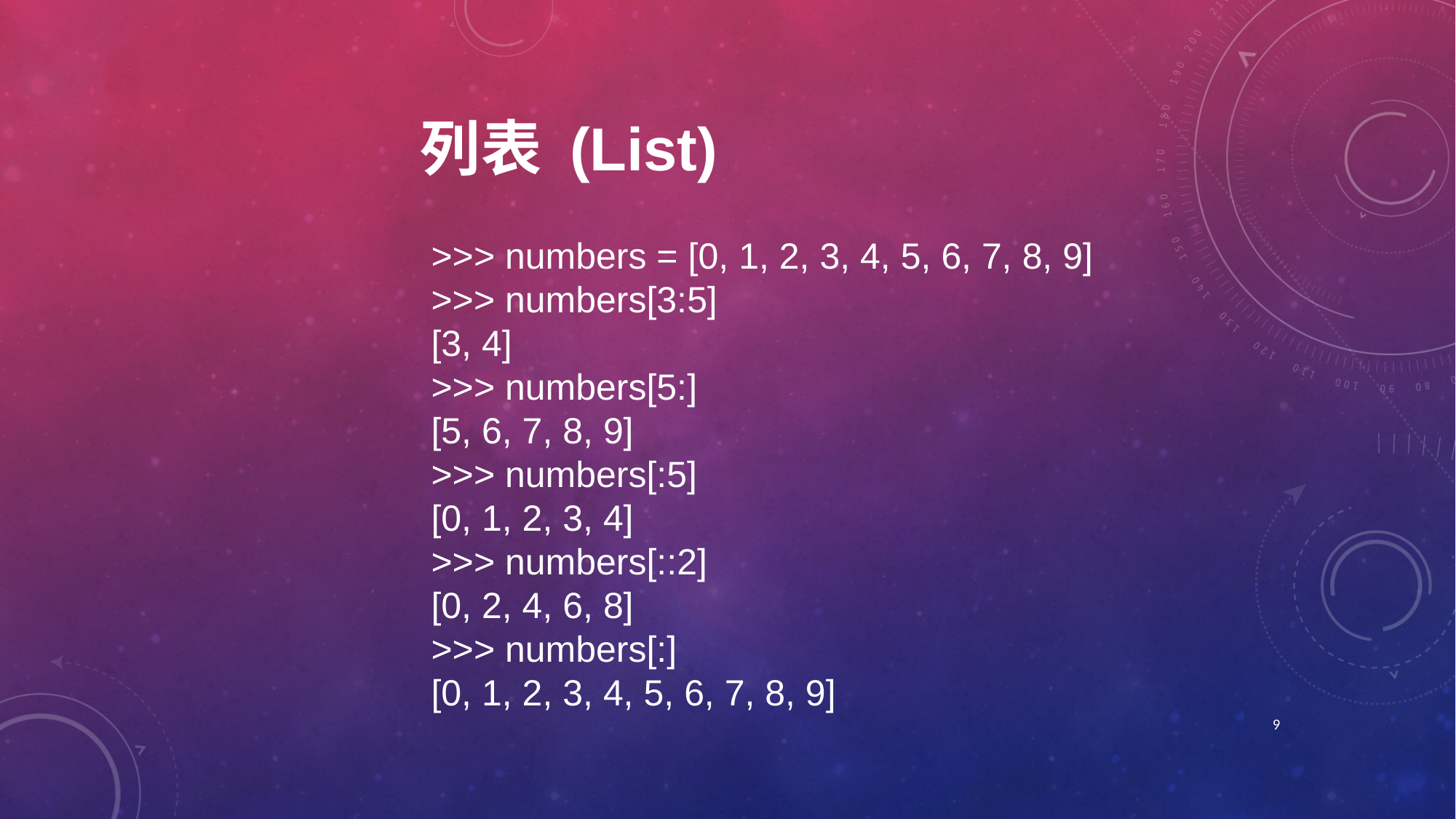

列表 (List)
>>> numbers = [0, 1, 2, 3, 4, 5, 6, 7, 8, 9]
>>> numbers[3:5]
[3, 4]
>>> numbers[5:]
[5, 6, 7, 8, 9]
>>> numbers[:5]
[0, 1, 2, 3, 4]
>>> numbers[::2]
[0, 2, 4, 6, 8]
>>> numbers[:]
[0, 1, 2, 3, 4, 5, 6, 7, 8, 9]
9